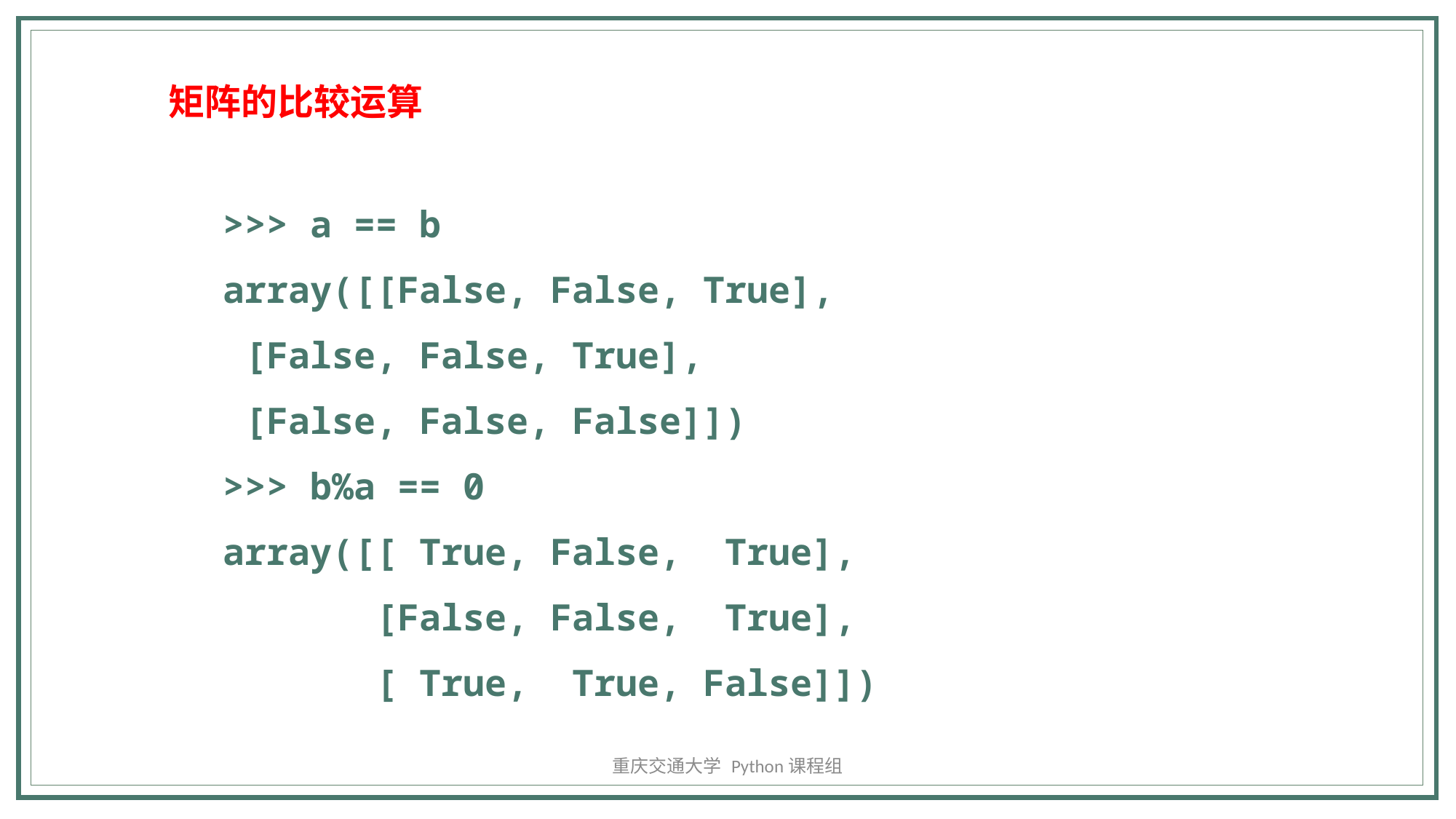

矩阵的比较运算
>>> a == b
array([[False, False, True],
 [False, False, True],
 [False, False, False]])
>>> b%a == 0
array([[ True, False,  True],
       [False, False,  True],
       [ True,  True, False]])
重庆交通大学 Python课程组